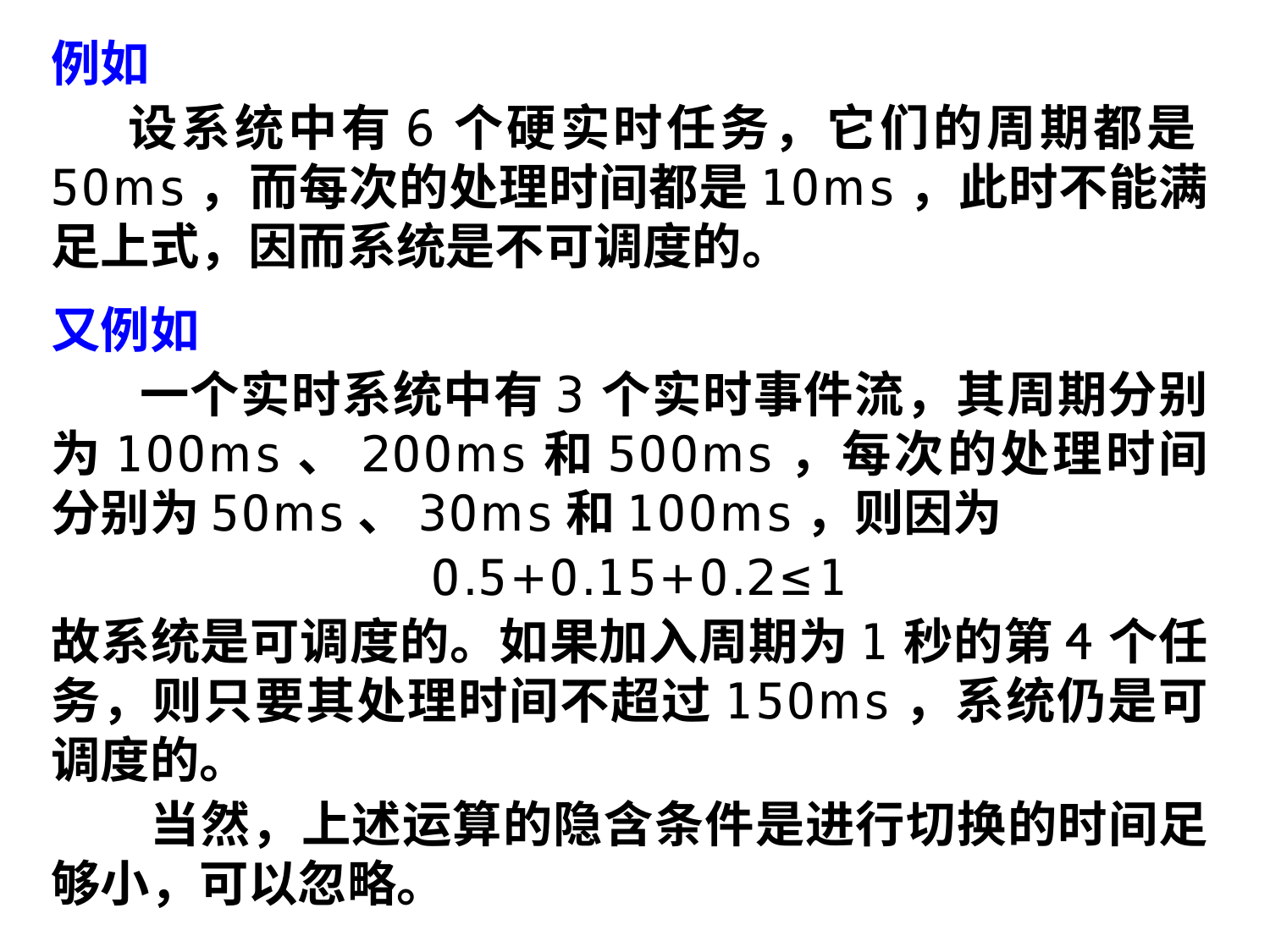

例如
    设系统中有6个硬实时任务，它们的周期都是50ms，而每次的处理时间都是10ms，此时不能满足上式，因而系统是不可调度的。
又例如
      一个实时系统中有3个实时事件流，其周期分别为100ms、200ms和500ms，每次的处理时间分别为50ms、30ms和100ms，则因为
			0.5+0.15+0.2≤1
故系统是可调度的。如果加入周期为1秒的第4个任务，则只要其处理时间不超过150ms，系统仍是可调度的。
       当然，上述运算的隐含条件是进行切换的时间足够小，可以忽略。
51